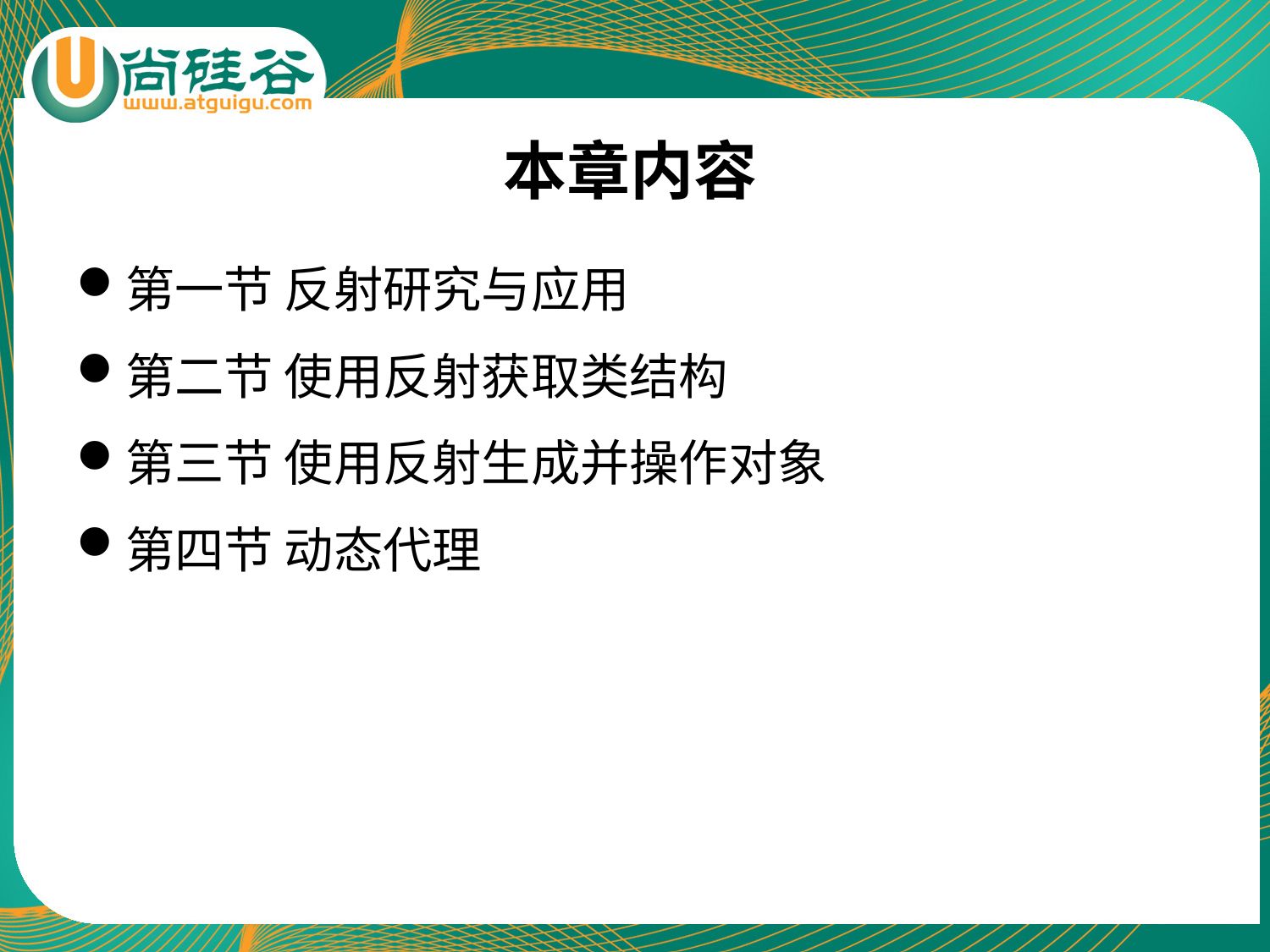

# 本章内容
第一节 反射研究与应用
第二节 使用反射获取类结构
第三节 使用反射生成并操作对象
第四节 动态代理